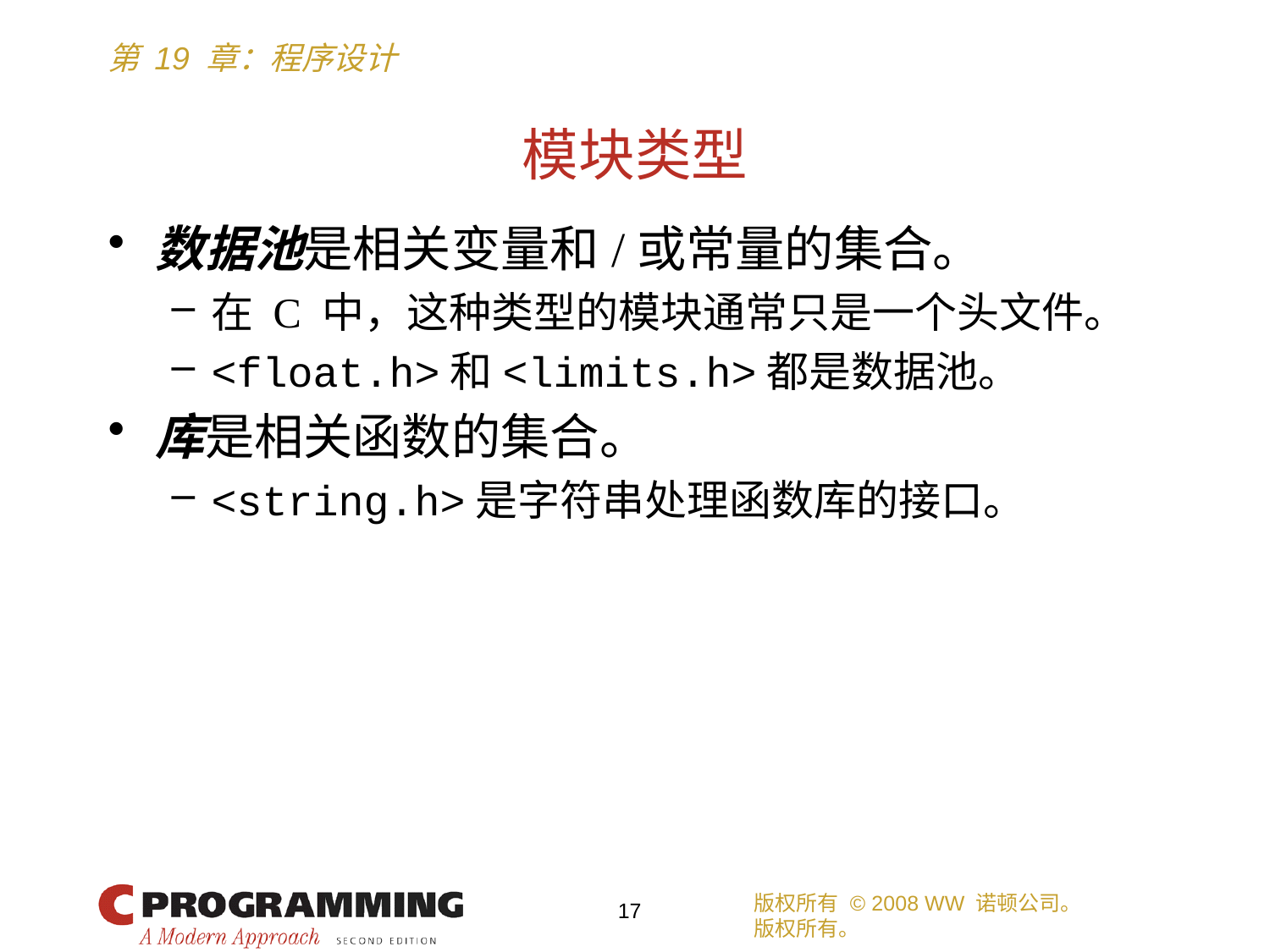

# 模块类型
数据池是相关变量和/或常量的集合。
在 C 中，这种类型的模块通常只是一个头文件。
<float.h>和<limits.h>都是数据池。
库是相关函数的集合。
<string.h>是字符串处理函数库的接口。
版权所有 © 2008 WW 诺顿公司。
版权所有。
17